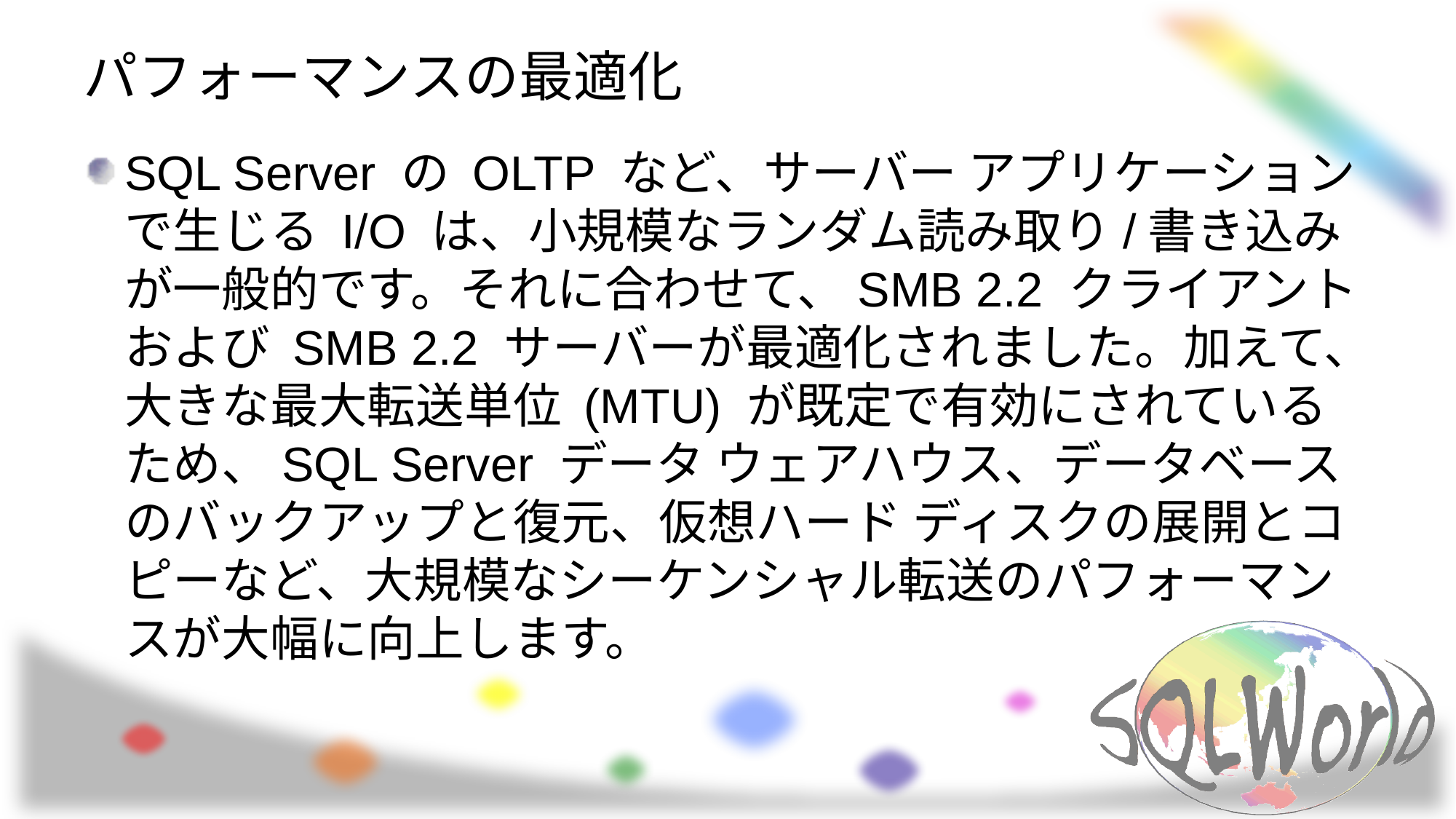

# パフォーマンスの最適化
SQL Server の OLTP など、サーバー アプリケーションで生じる I/O は、小規模なランダム読み取り/書き込みが一般的です。それに合わせて、SMB 2.2 クライアントおよび SMB 2.2 サーバーが最適化されました。加えて、大きな最大転送単位 (MTU) が既定で有効にされているため、SQL Server データ ウェアハウス、データベースのバックアップと復元、仮想ハード ディスクの展開とコピーなど、大規模なシーケンシャル転送のパフォーマンスが大幅に向上します。